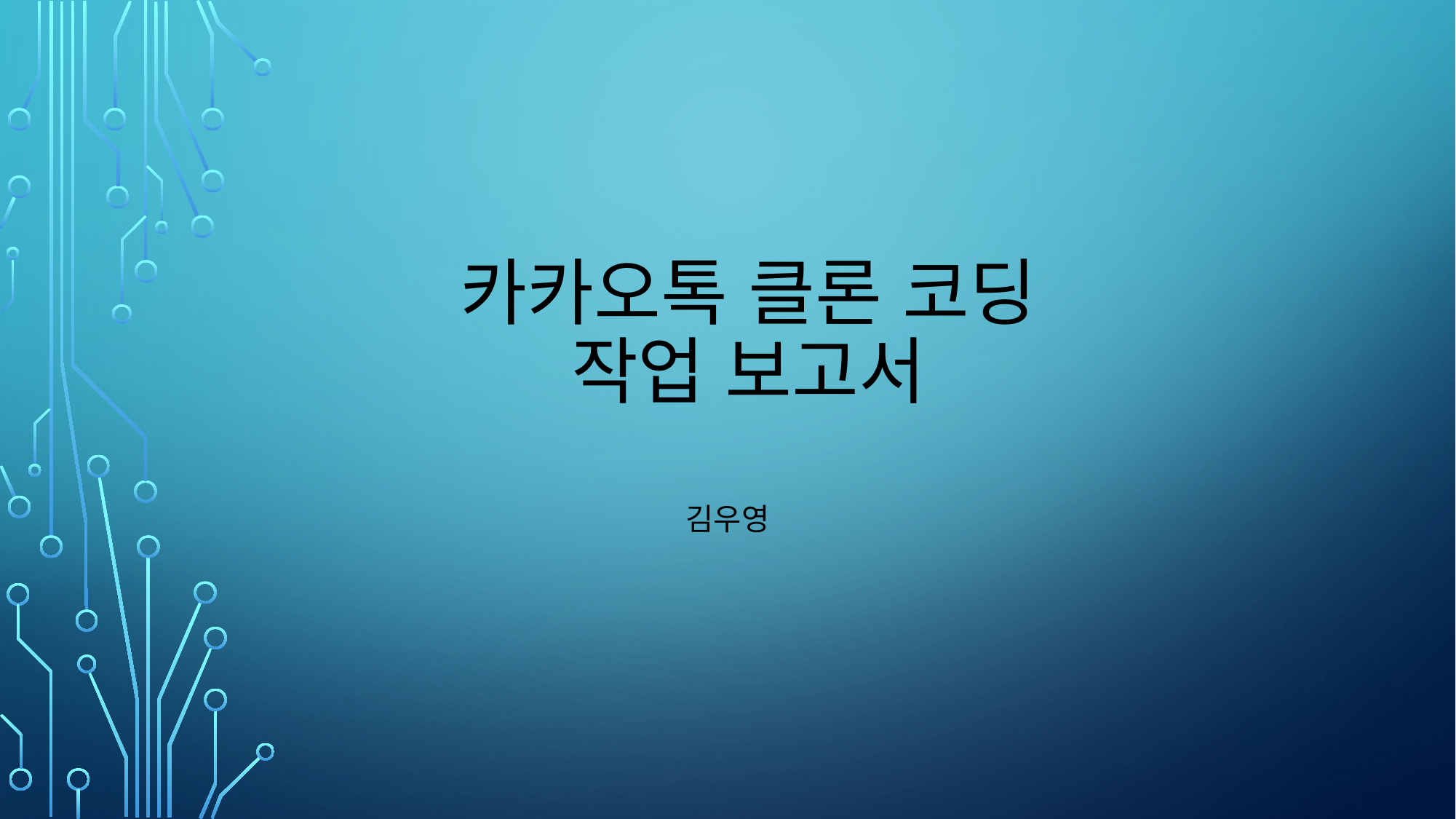

# 카카오톡 클론 코딩 작업 보고서
김우영